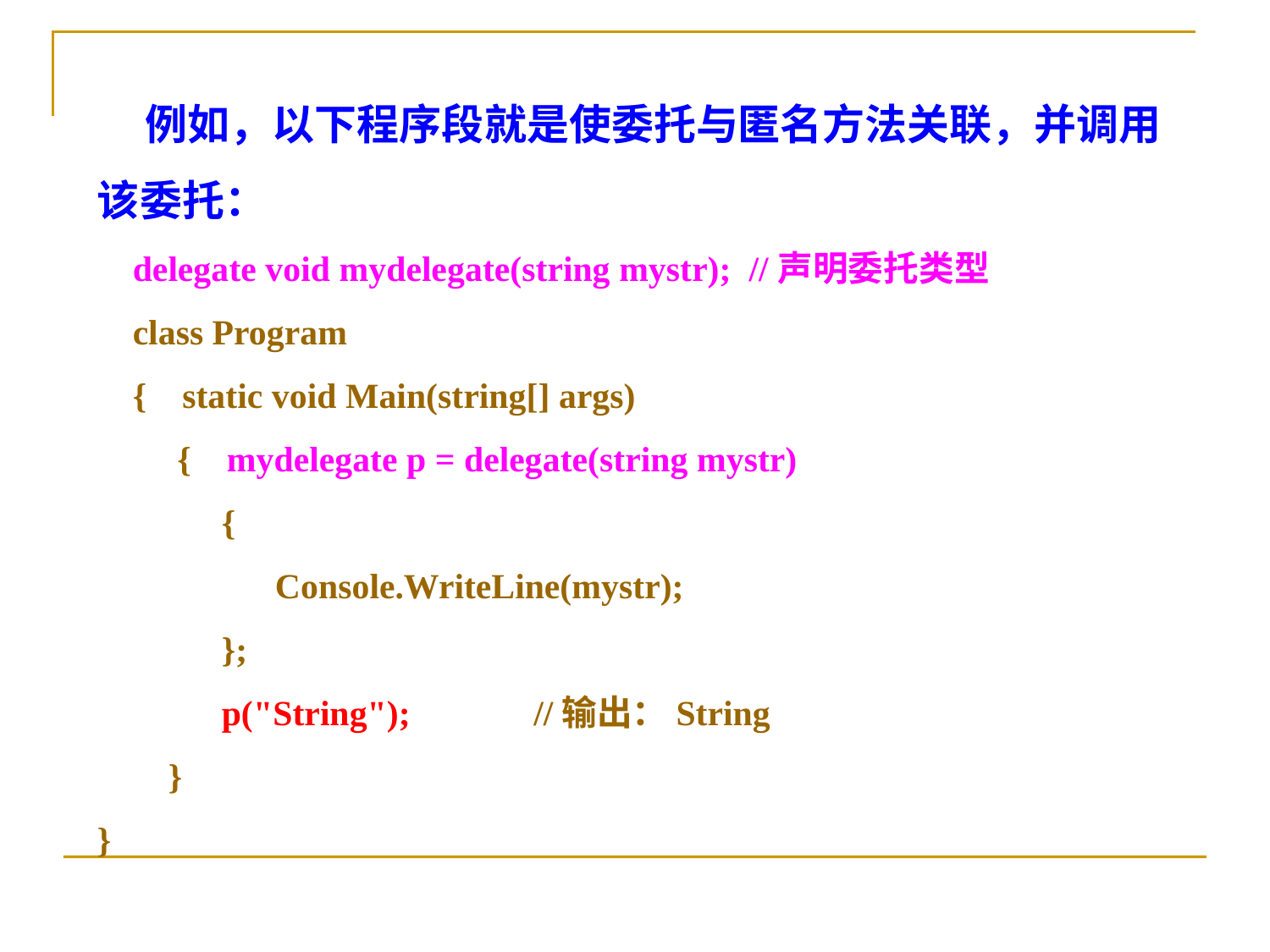

例如，以下程序段就是使委托与匿名方法关联，并调用该委托：
    delegate void mydelegate(string mystr);  //声明委托类型
    class Program
    {    static void Main(string[] args)
         {    mydelegate p = delegate(string mystr)
              {
                    Console.WriteLine(mystr);
              };
              p("String");　　　//输出：String
        }
}